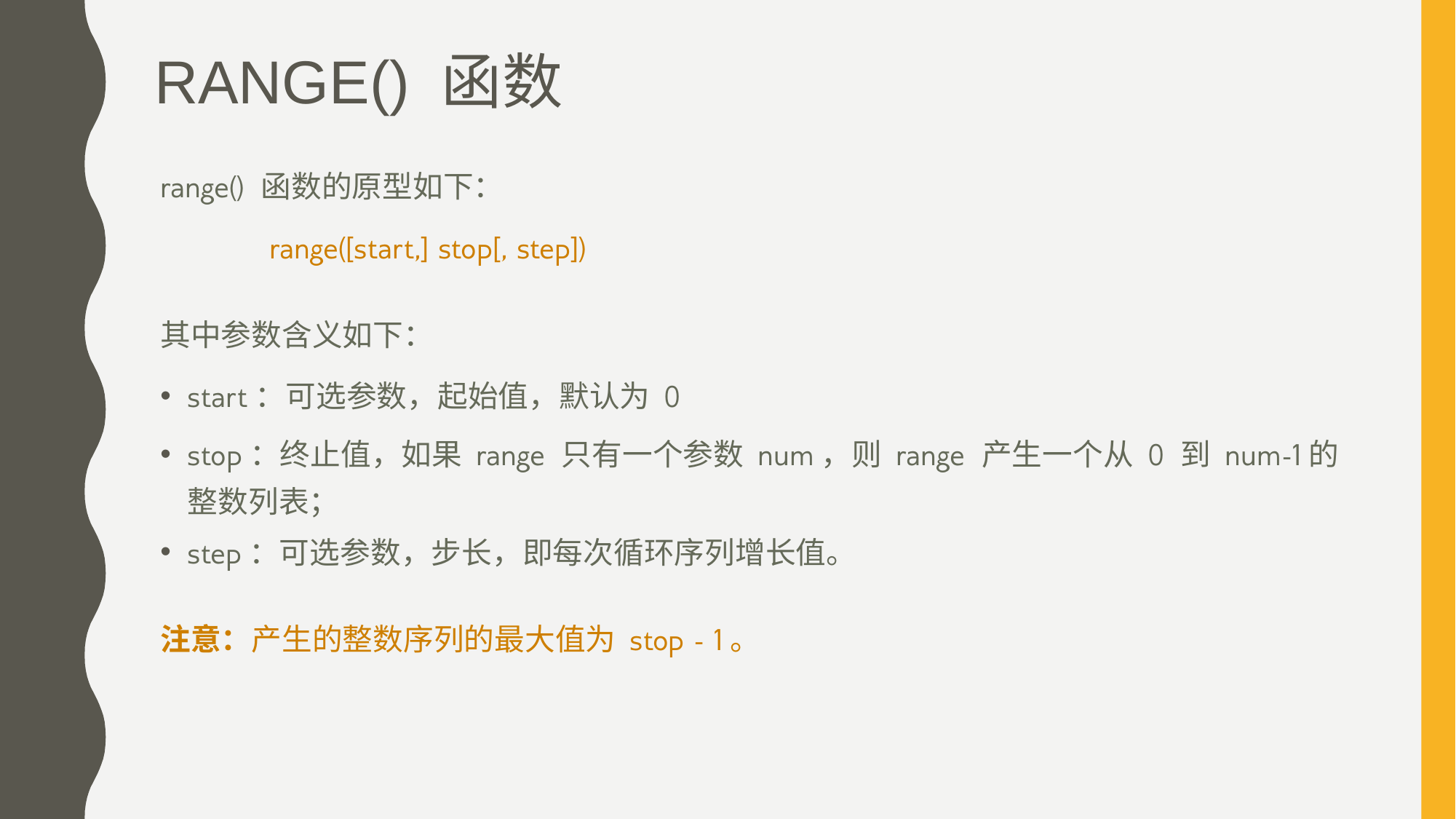

# Range() 函数
range() 函数的原型如下：
	range([start,] stop[, step])

其中参数含义如下：
start：可选参数，起始值，默认为 0
stop：终止值，如果 range 只有一个参数 num，则 range 产生一个从 0 到 num-1的整数列表；
step：可选参数，步长，即每次循环序列增长值。

注意：产生的整数序列的最大值为 stop - 1。